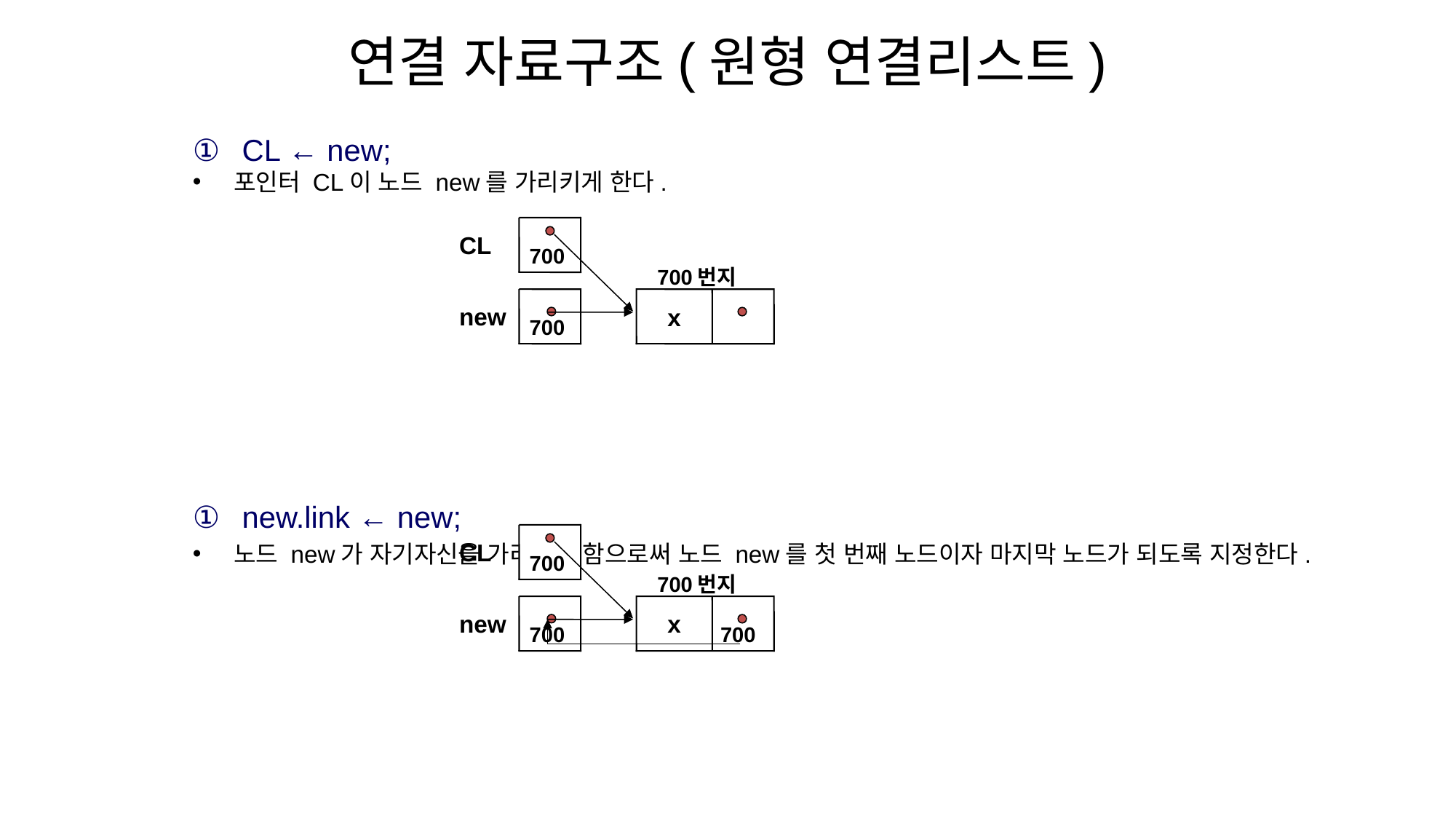

# 연결 자료구조(원형 연결리스트)
 CL ← new;
포인터 CL이 노드 new를 가리키게 한다.

 new.link ← new;
노드 new가 자기자신을 가리키게 함으로써 노드 new를 첫 번째 노드이자 마지막 노드가 되도록 지정한다.

CL

700
700번지
new

x

700
CL

700
700번지
new

x

700
700